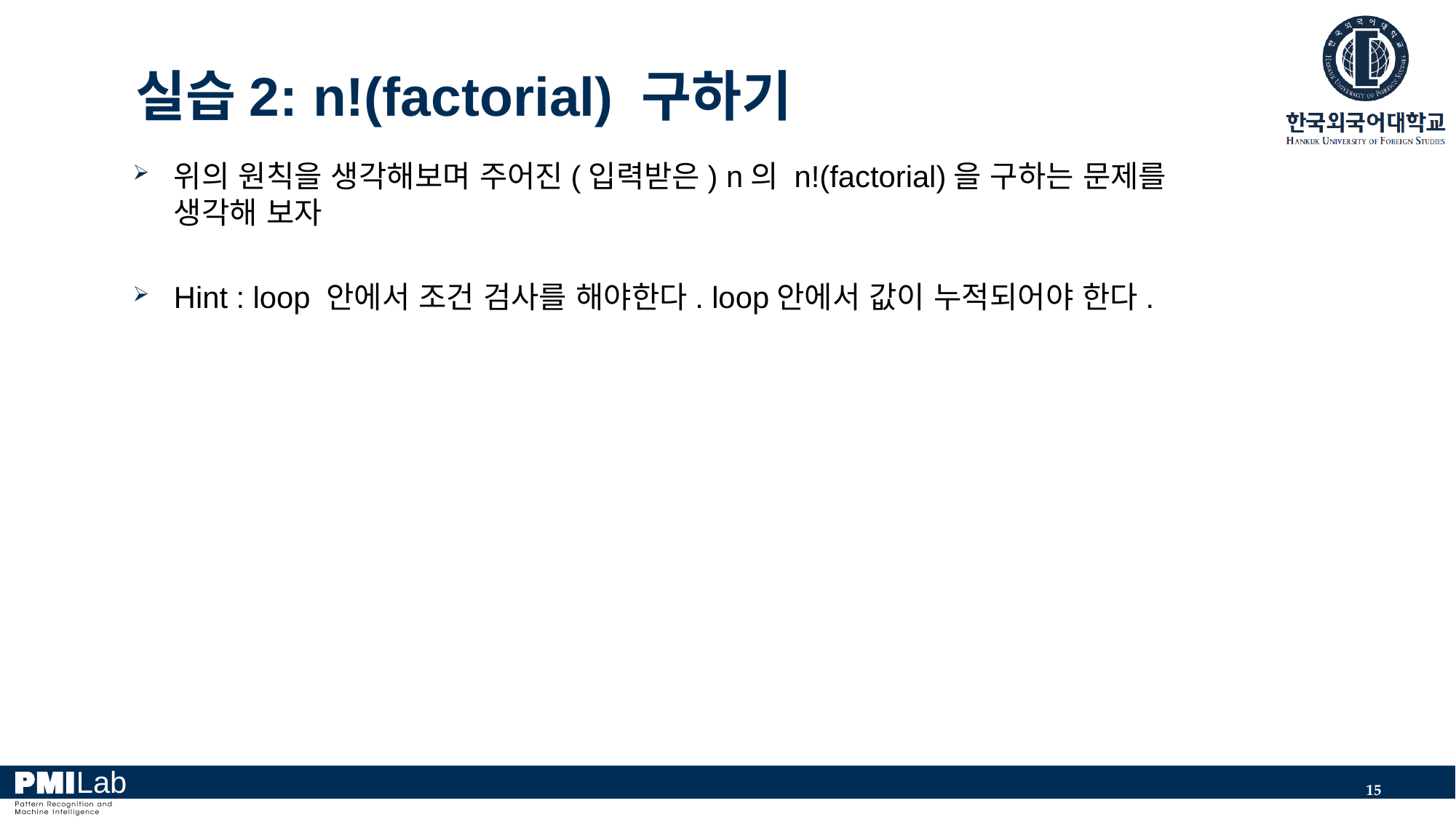

# 실습2: n!(factorial) 구하기
위의 원칙을 생각해보며 주어진(입력받은) n의 n!(factorial)을 구하는 문제를
생각해 보자

Hint : loop 안에서 조건 검사를 해야한다. loop안에서 값이 누적되어야 한다.
15